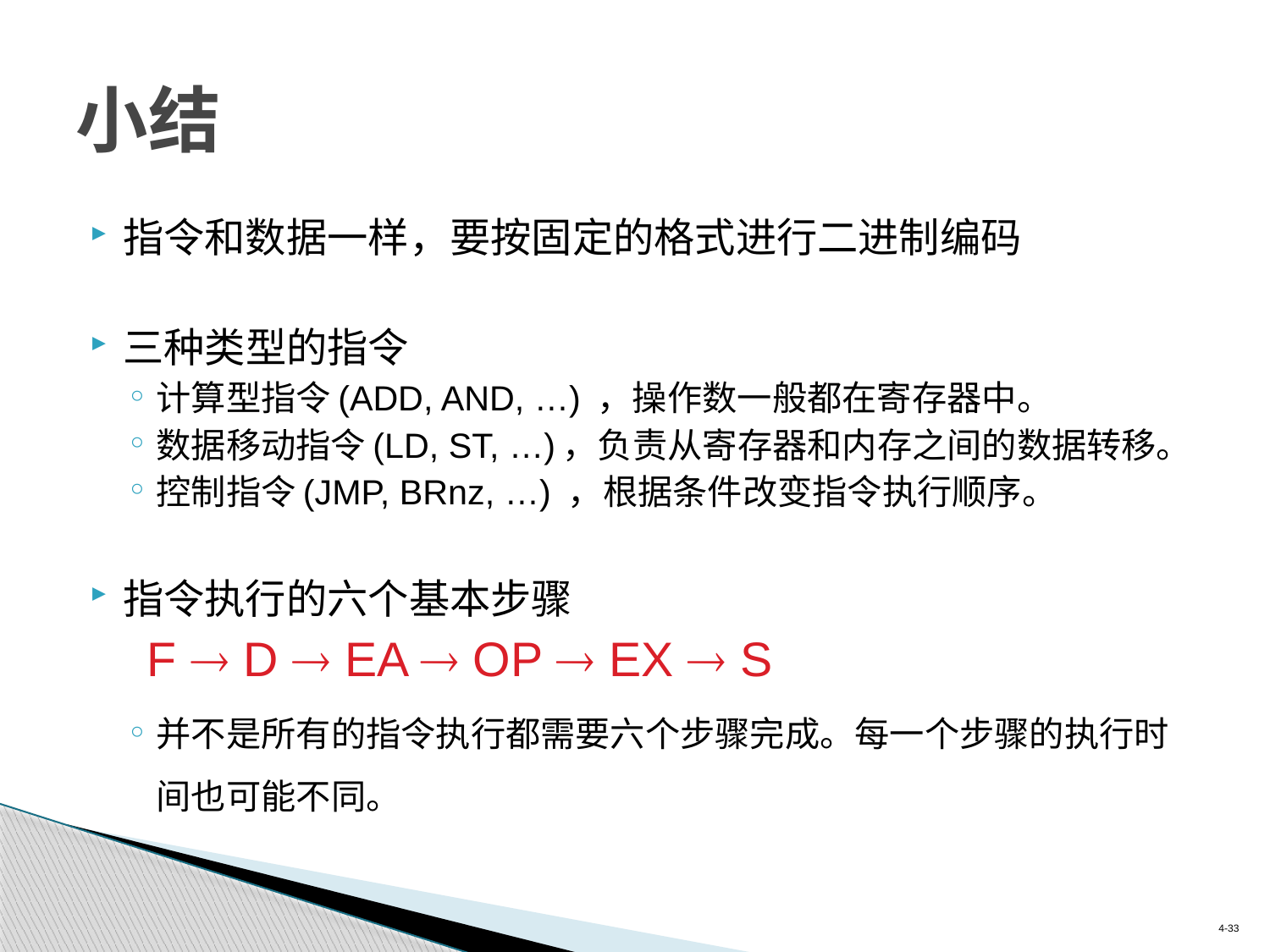

# 小结
指令和数据一样，要按固定的格式进行二进制编码

三种类型的指令
计算型指令(ADD, AND, …) ，操作数一般都在寄存器中。
数据移动指令(LD, ST, …)，负责从寄存器和内存之间的数据转移。
控制指令(JMP, BRnz, …) ，根据条件改变指令执行顺序。

指令执行的六个基本步骤
     F → D → EA → OP → EX → S
并不是所有的指令执行都需要六个步骤完成。每一个步骤的执行时间也可能不同。

4-33